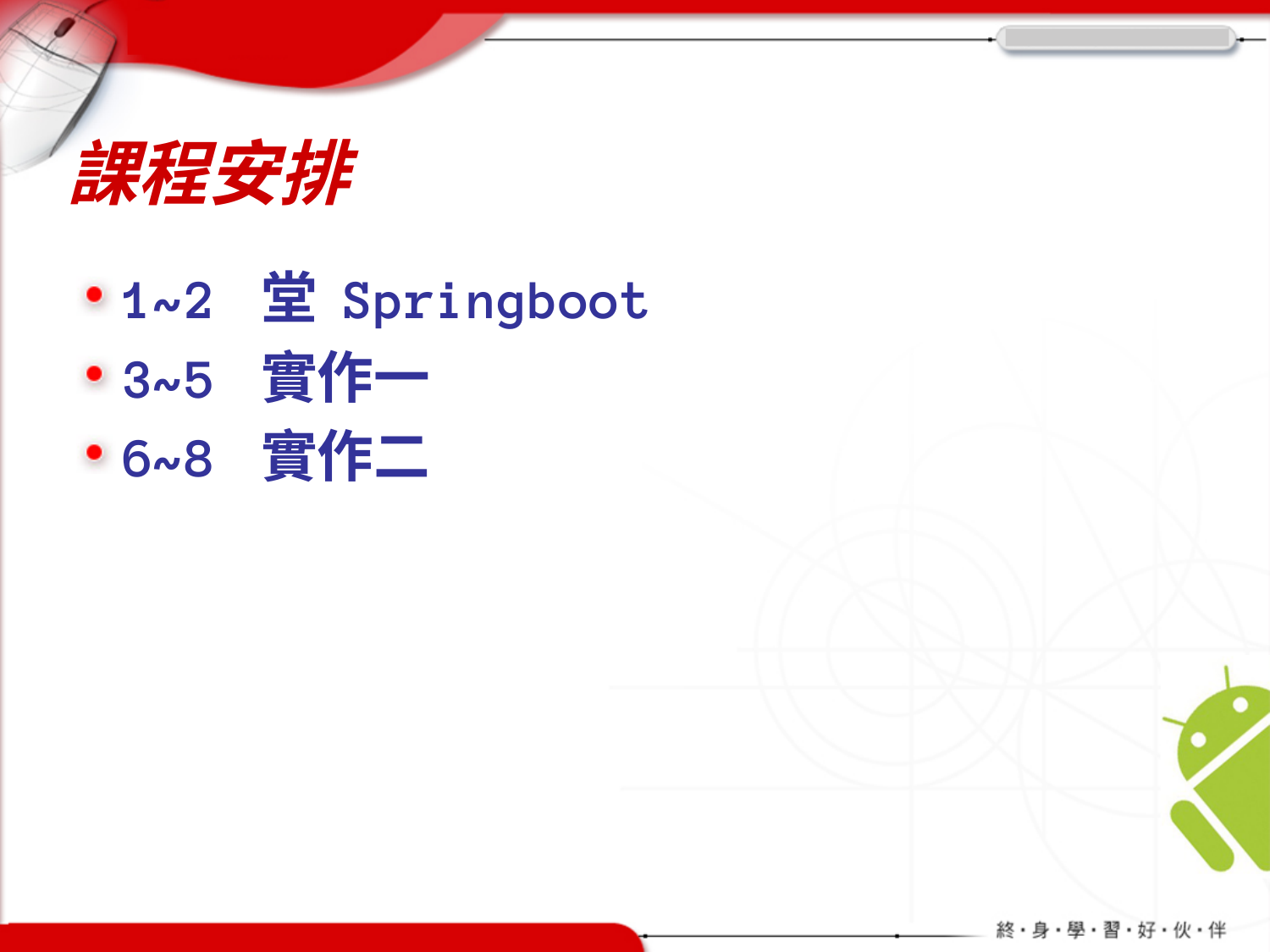

# 課程安排
1~2 堂 Springboot
3~5 實作一
6~8 實作二